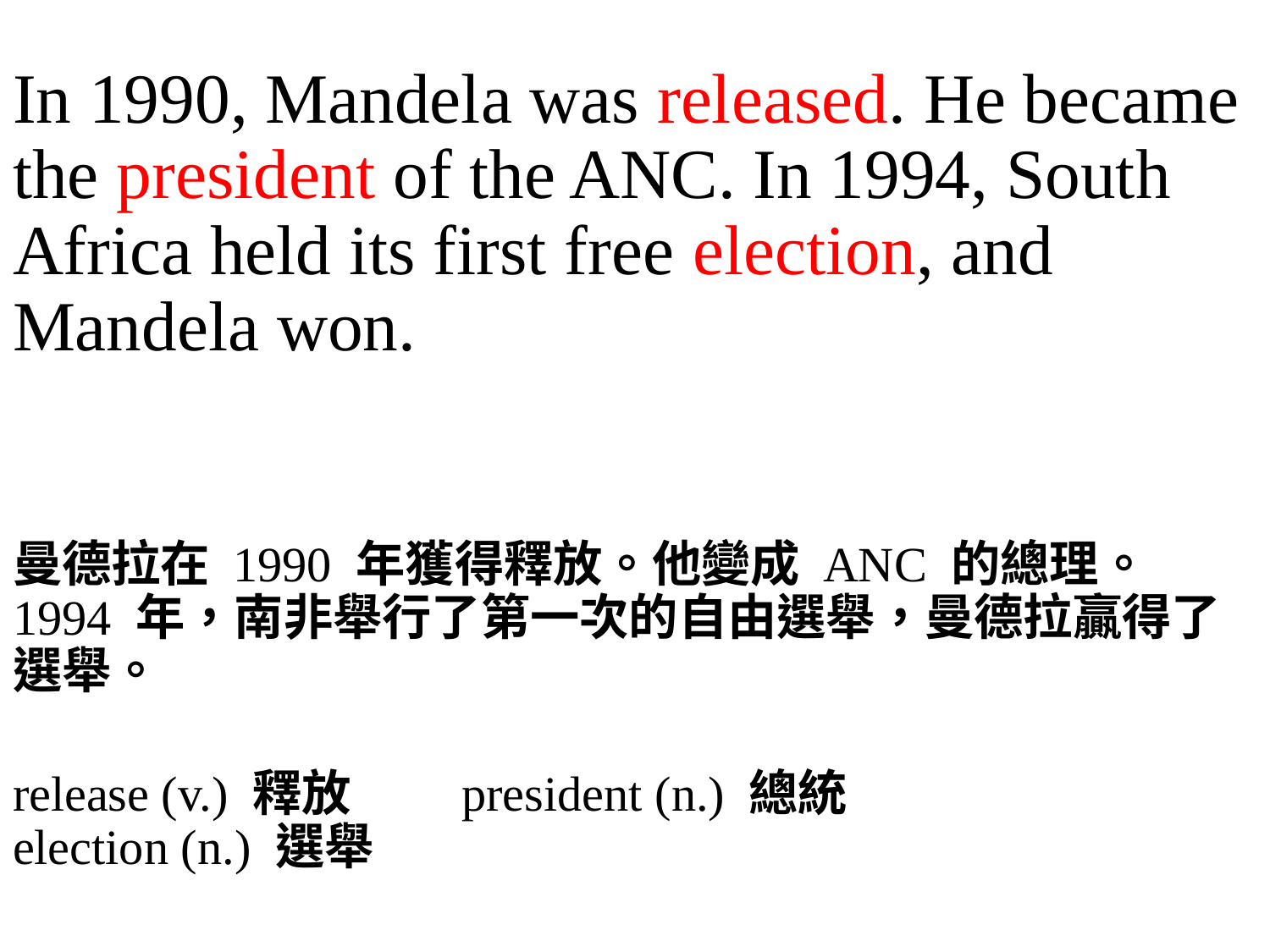

In 1990, Mandela was released. He became the president of the ANC. In 1994, South Africa held its first free election, and Mandela won.

曼德拉在 1990 年獲得釋放。他變成 ANC 的總理。
1994 年，南非舉行了第一次的自由選舉，曼德拉贏得了選舉。

release (v.) 釋放　　president (n.) 總統
election (n.) 選舉